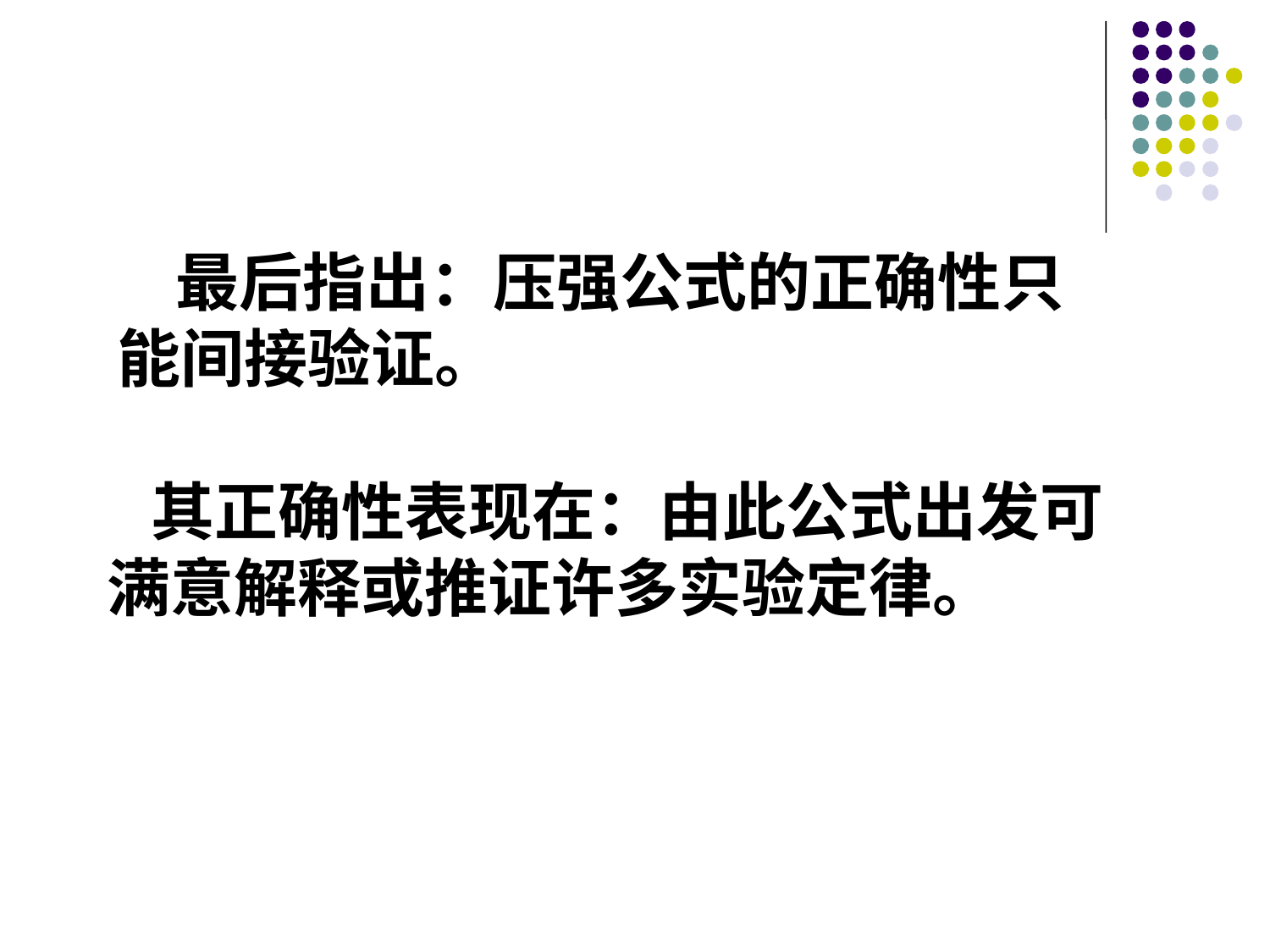

最后指出：压强公式的正确性只能间接验证。
  其正确性表现在：由此公式出发可满意解释或推证许多实验定律。
17